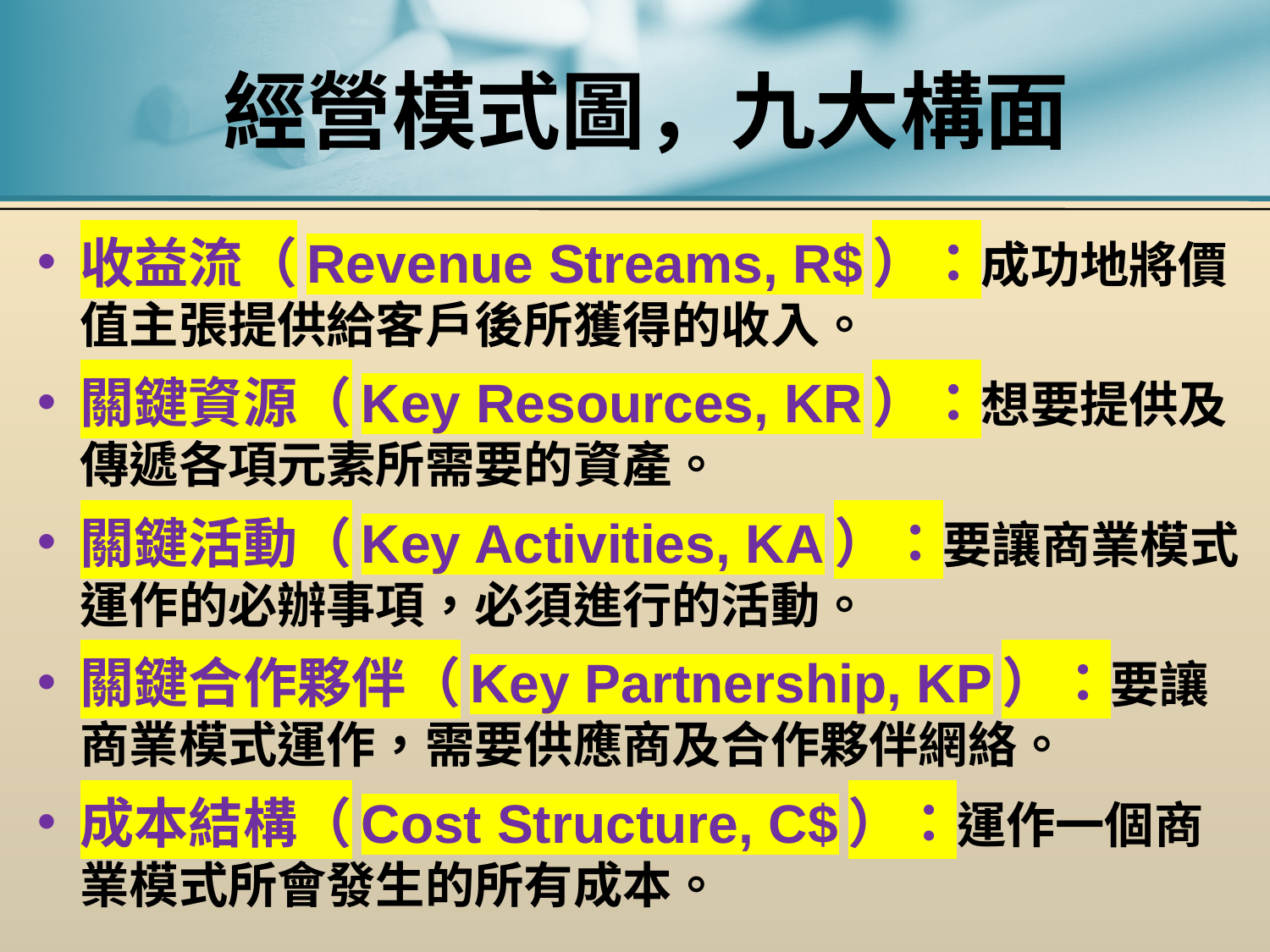

# 經營模式圖，九大構面
收益流（Revenue Streams, R$）：成功地將價值主張提供給客戶後所獲得的收入。
關鍵資源（Key Resources, KR）：想要提供及傳遞各項元素所需要的資產。
關鍵活動（Key Activities, KA）：要讓商業模式運作的必辦事項，必須進行的活動。
關鍵合作夥伴（Key Partnership, KP）：要讓商業模式運作，需要供應商及合作夥伴網絡。
成本結構（Cost Structure, C$）：運作一個商業模式所會發生的所有成本。